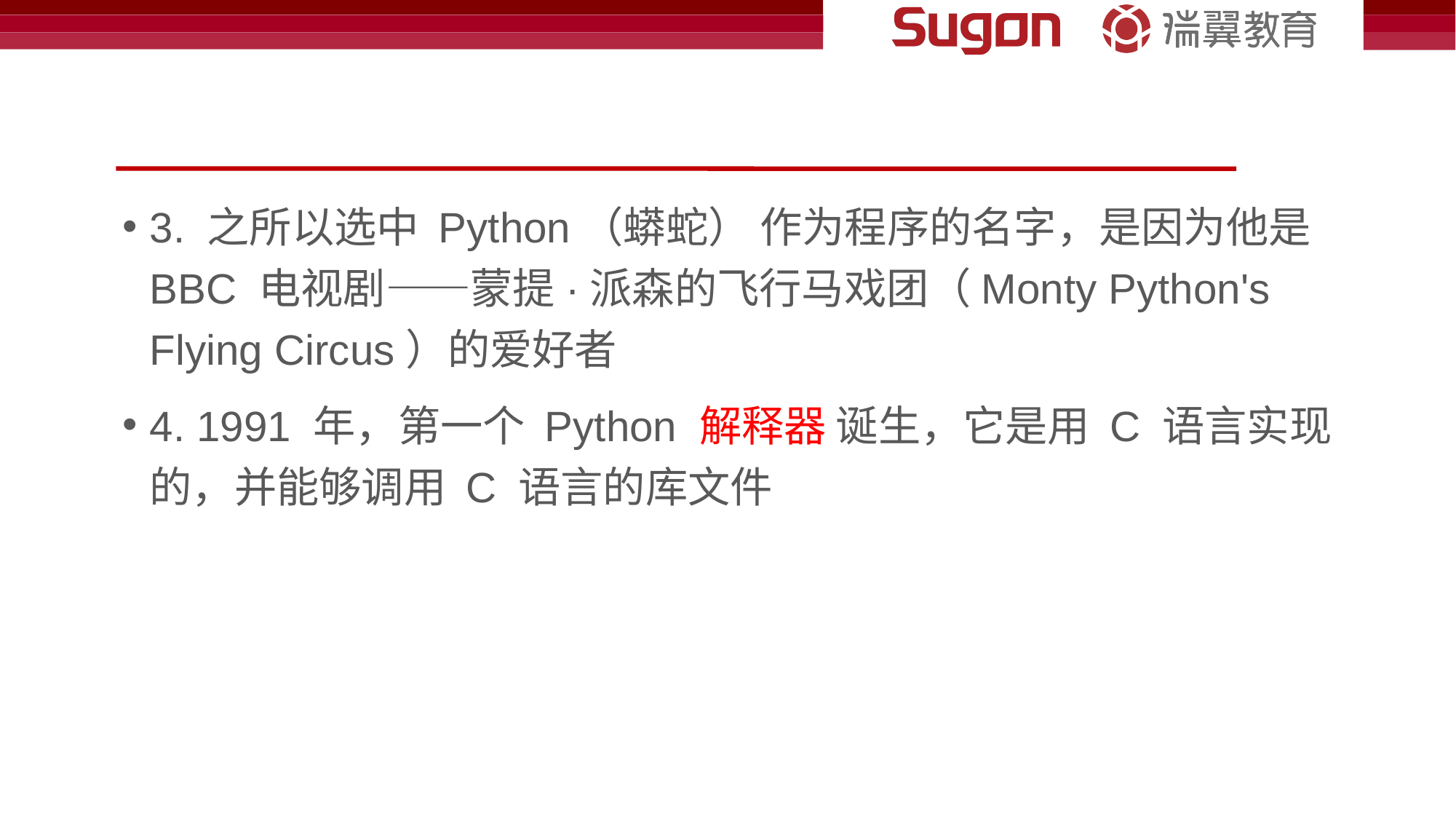

#
3. 之所以选中 Python（蟒蛇） 作为程序的名字，是因为他是 BBC 电视剧——蒙提·派森的飞行马戏团（Monty Python's Flying Circus）的爱好者
4. 1991 年，第一个 Python 解释器 诞生，它是用 C 语言实现的，并能够调用 C 语言的库文件